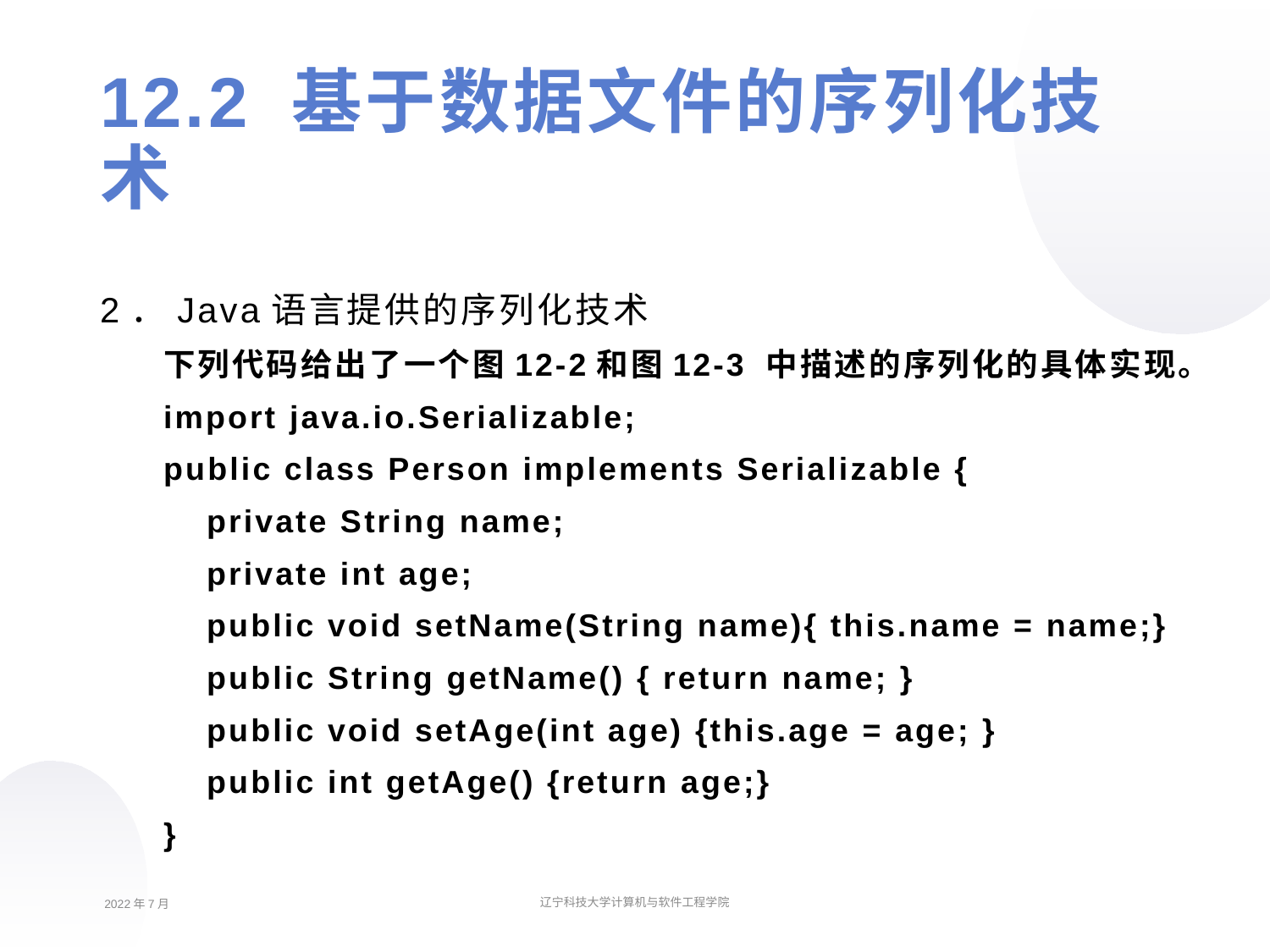

12.2 基于数据文件的序列化技术
2．Java语言提供的序列化技术
下列代码给出了一个图12-2和图12-3 中描述的序列化的具体实现。
import java.io.Serializable;
public class Person implements Serializable {
 private String name;
 private int age;
 public void setName(String name){ this.name = name;}
 public String getName() { return name; }
 public void setAge(int age) {this.age = age; }
 public int getAge() {return age;}
}

2022年7月
辽宁科技大学计算机与软件工程学院
19